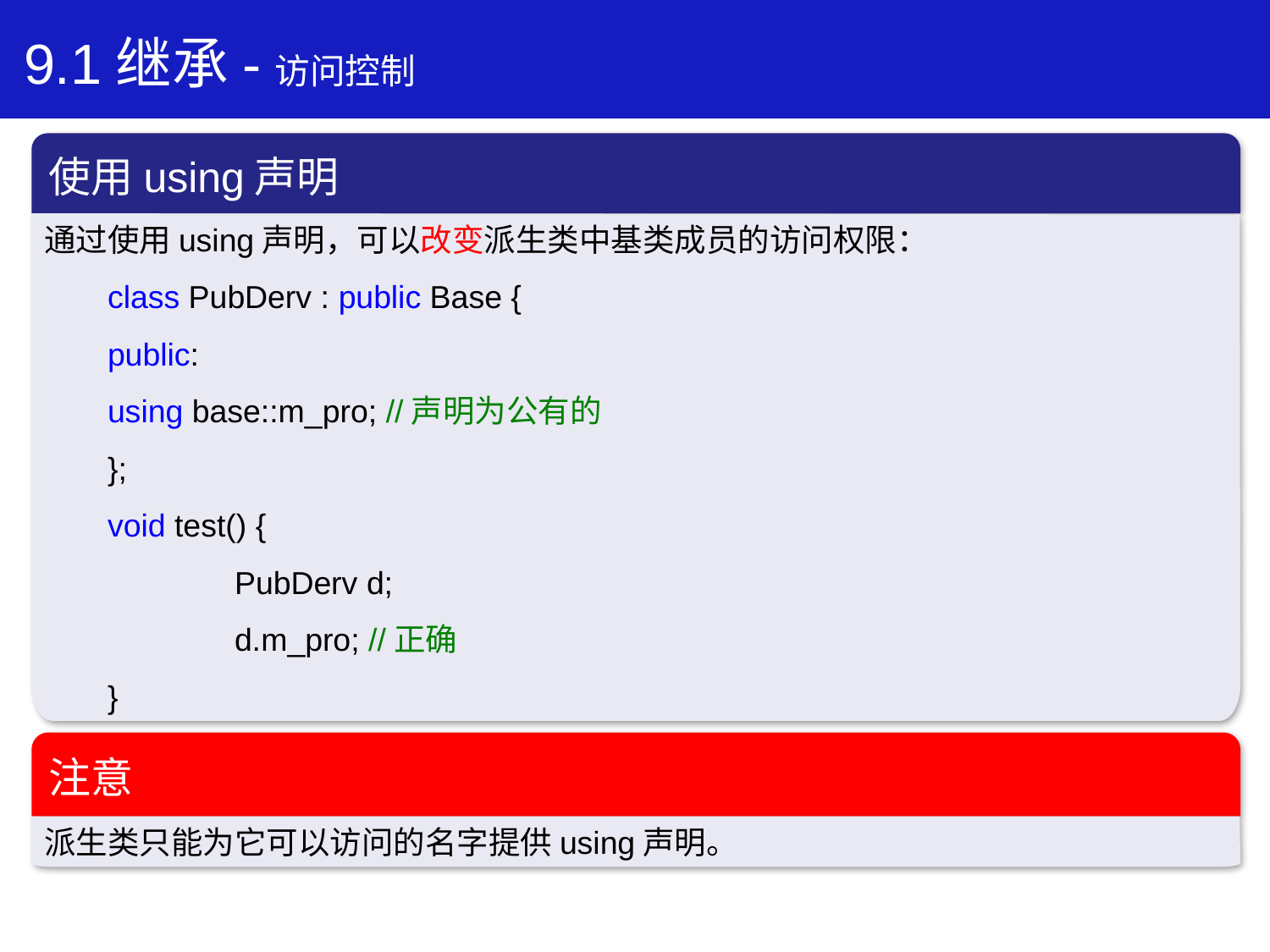

9.1继承-访问控制
使用using声明
通过使用using声明，可以改变派生类中基类成员的访问权限：
class PubDerv : public Base {
public:
using base::m_pro; //声明为公有的
};
void test() {
	PubDerv d;
	d.m_pro; //正确
}
学习目标
注意
派生类只能为它可以访问的名字提供using声明。
学习目标
14